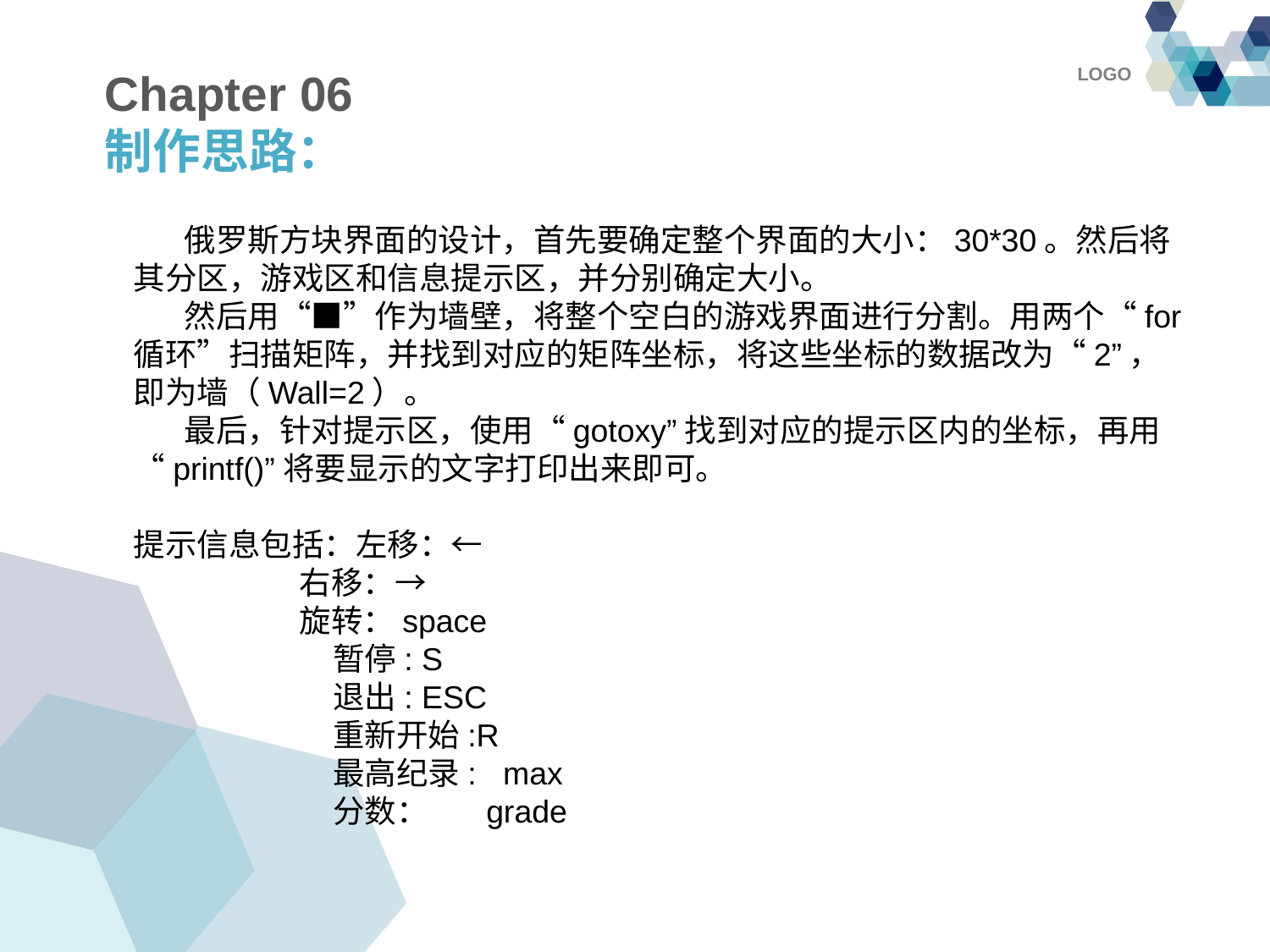

# Chapter 06 制作思路：
      俄罗斯方块界面的设计，首先要确定整个界面的大小：30*30。然后将其分区，游戏区和信息提示区，并分别确定大小。
      然后用“■”作为墙壁，将整个空白的游戏界面进行分割。用两个“for循环”扫描矩阵，并找到对应的矩阵坐标，将这些坐标的数据改为“2”，即为墙（Wall=2）。
      最后，针对提示区，使用“gotoxy”找到对应的提示区内的坐标，再用“printf()”将要显示的文字打印出来即可。

提示信息包括：左移：←
                      右移：→
                      旋转：space
	         暂停: S
	         退出: ESC
	         重新开始:R
	         最高纪录:   max
 	         分数：       grade